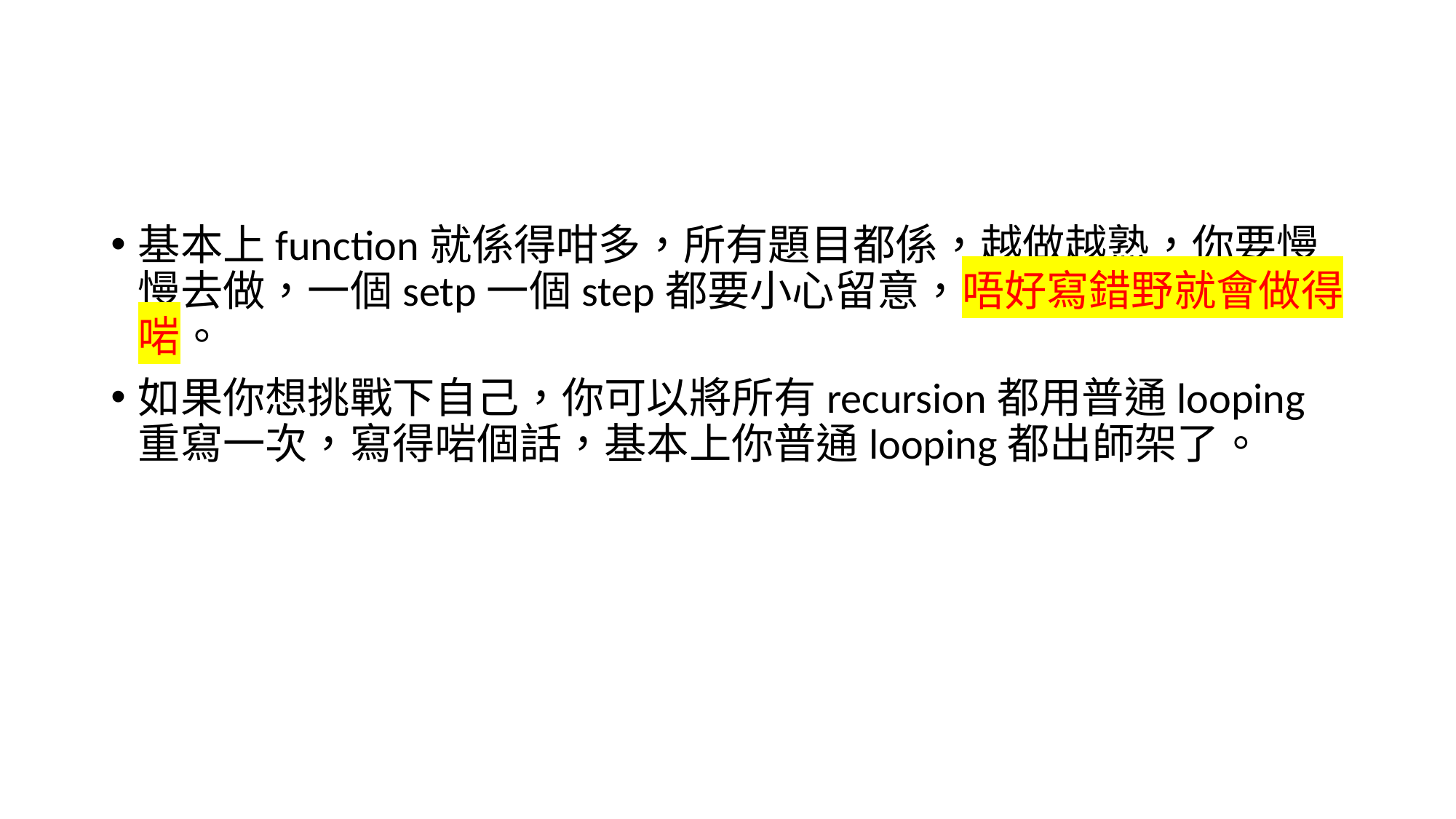

#
基本上function就係得咁多，所有題目都係，越做越熟，你要慢慢去做，一個setp一個step都要小心留意，唔好寫錯野就會做得啱。
如果你想挑戰下自己，你可以將所有recursion都用普通looping重寫一次，寫得啱個話，基本上你普通looping都出師架了。